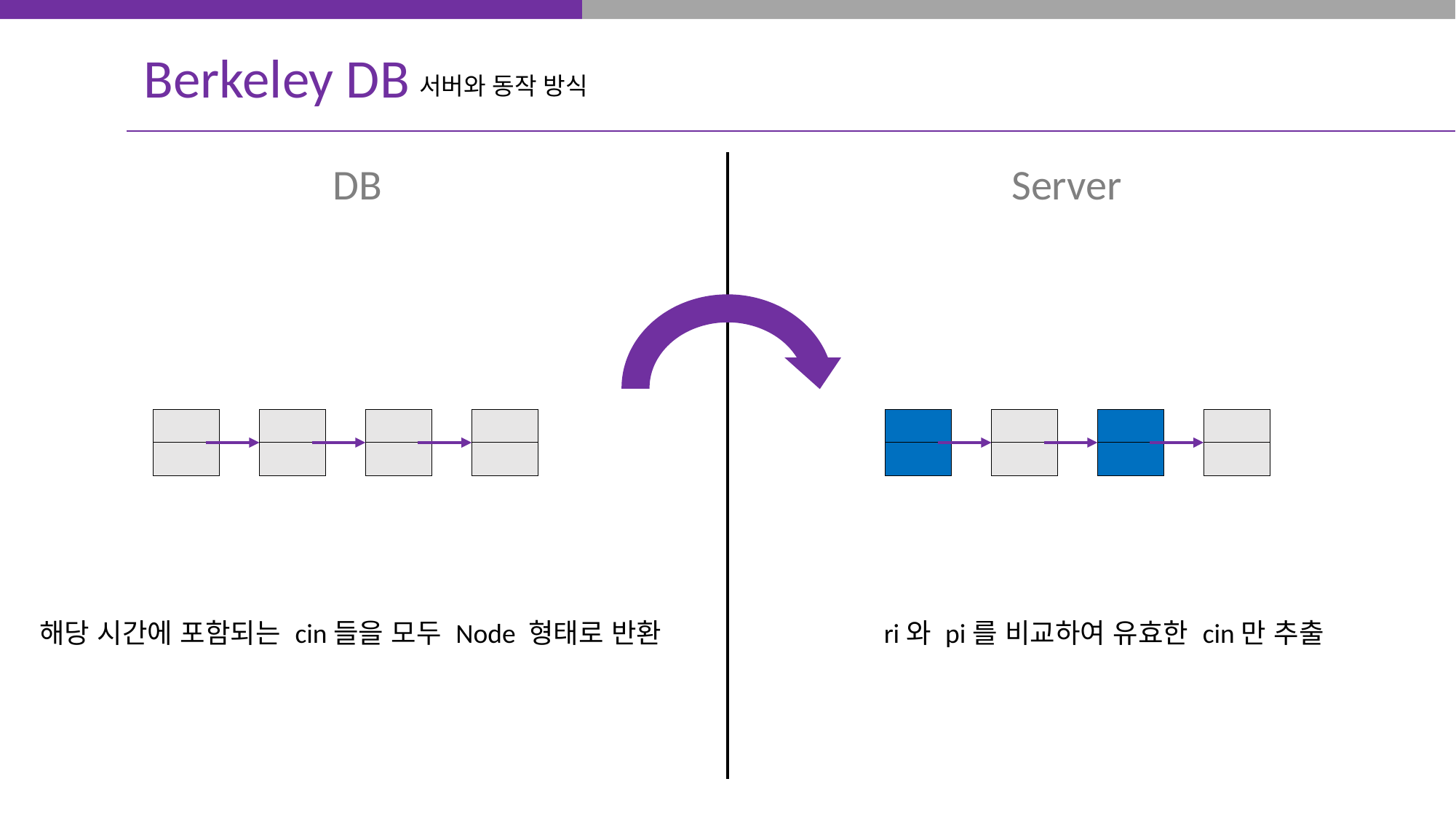

Berkeley DB
서버와 동작 방식
DB
Server

해당 시간에 포함되는 cin들을 모두 Node 형태로 반환
ri와 pi를 비교하여 유효한 cin만 추출